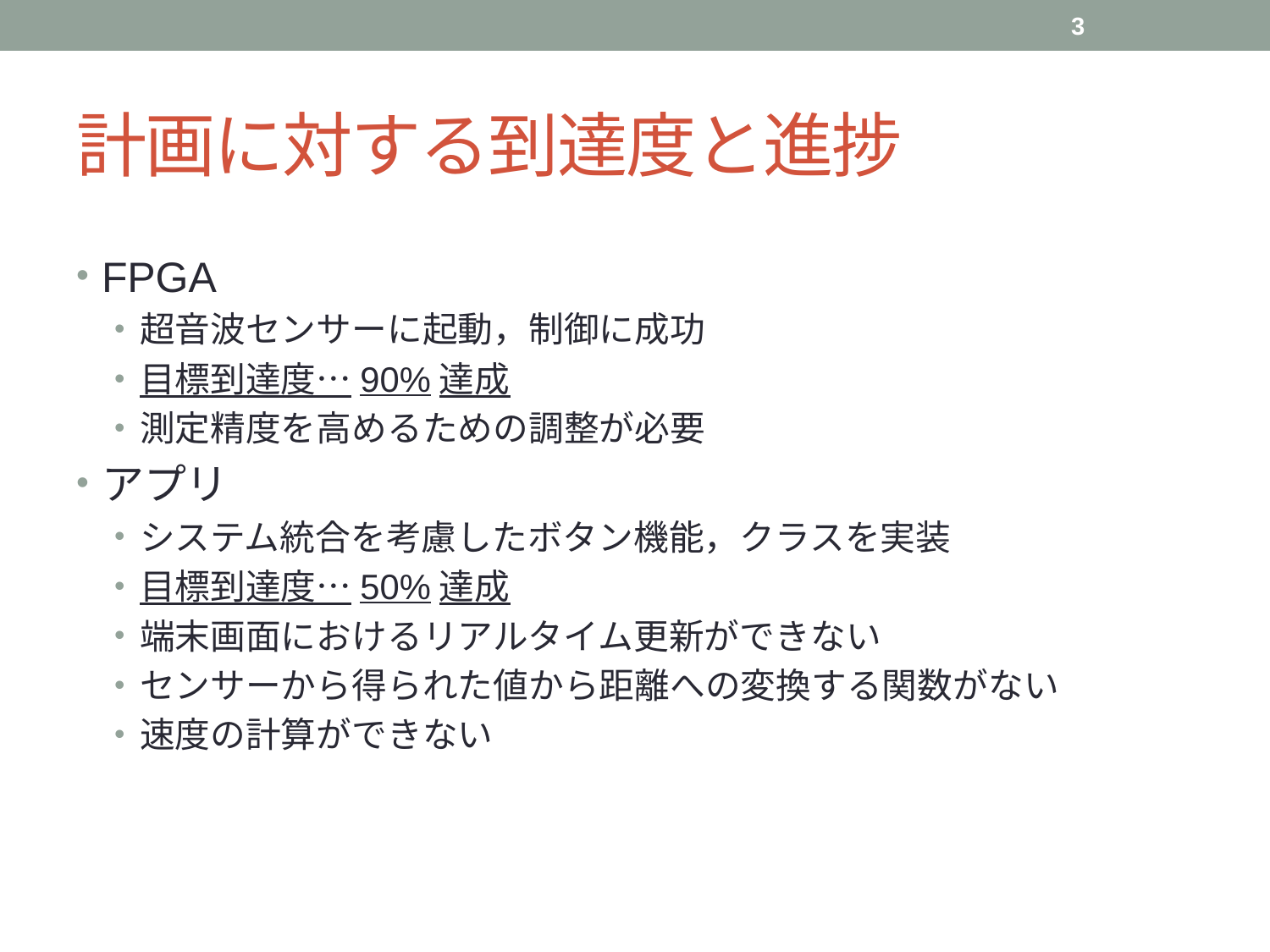

3
# 計画に対する到達度と進捗
FPGA
超音波センサーに起動，制御に成功
目標到達度…90%達成
測定精度を高めるための調整が必要
アプリ
システム統合を考慮したボタン機能，クラスを実装
目標到達度…50%達成
端末画面におけるリアルタイム更新ができない
センサーから得られた値から距離への変換する関数がない
速度の計算ができない